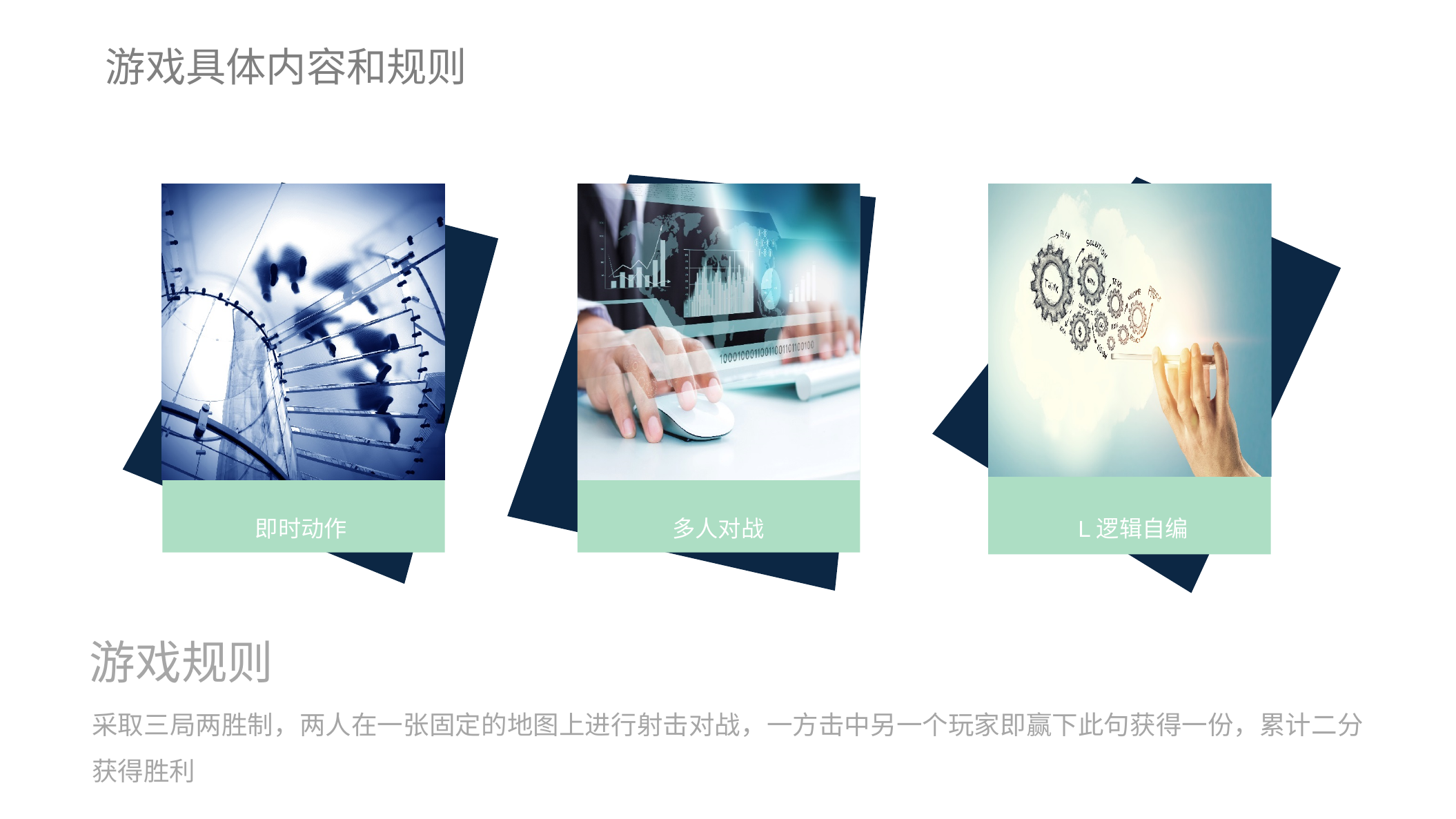

游戏具体内容和规则

游戏具体内容和规则
即时动作
多人对战
L逻辑自编

游戏规则
采取三局两胜制，两人在一张固定的地图上进行射击对战，一方击中另一个玩家即赢下此句获得一份，累计二分获得胜利